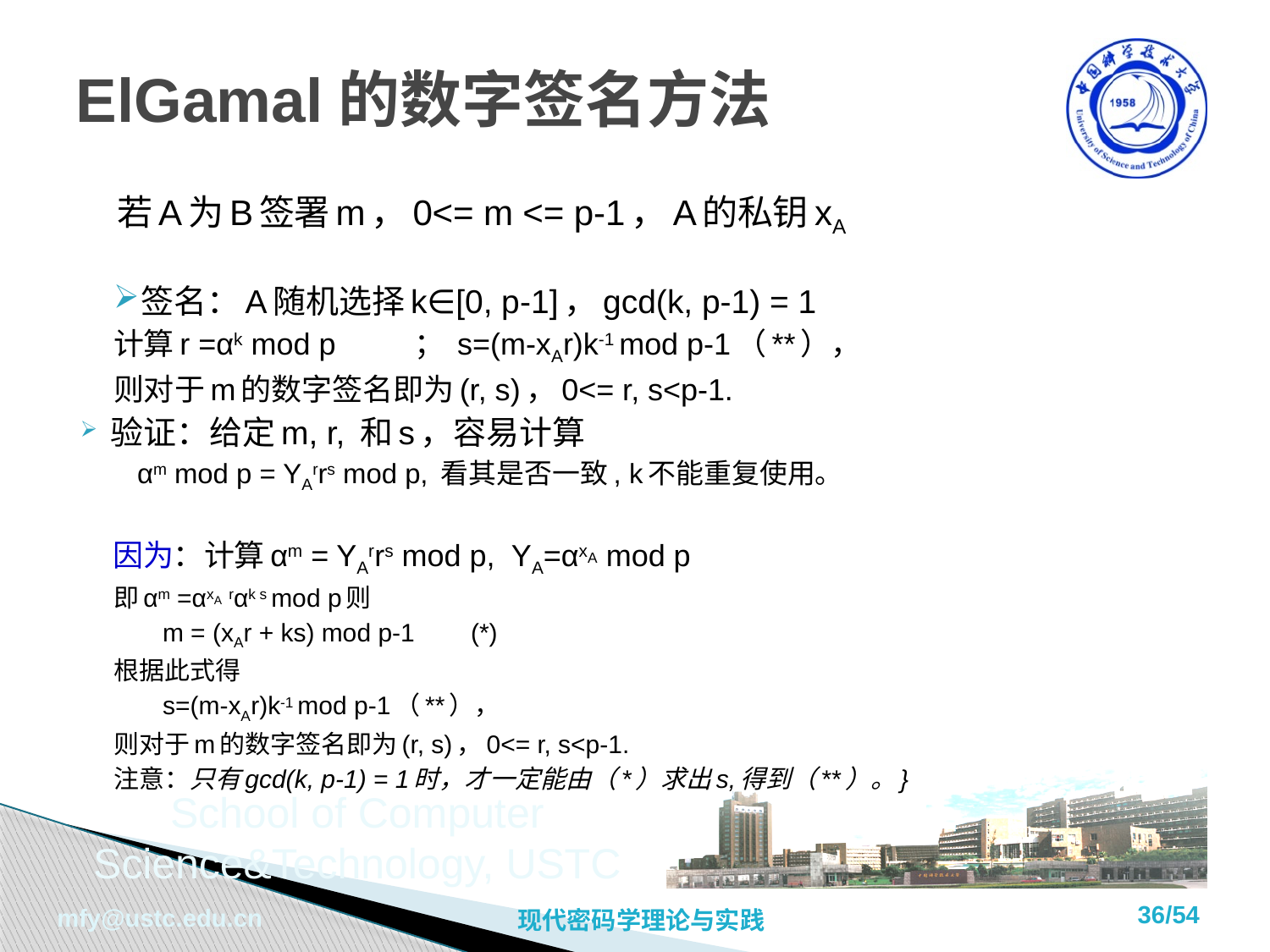

# ElGamal的数字签名方法
   若A为B签署m，0<= m <= p-1，A的私钥xA

签名：A随机选择k∈[0, p-1]，gcd(k, p-1) = 1
计算r =αk mod p	； s=(m-xAr)k-1 mod p-1（**），
则对于m的数字签名即为(r, s)，0<= r, s<p-1.
验证：给定m, r, 和s，容易计算
   αm mod p = YArrs mod p, 看其是否一致, k不能重复使用。

    因为：计算αm = YArrs mod p,  YA=αxA mod p
即αm =αxA rαk s mod p则
       m = (xAr + ks) mod p-1        (*)
根据此式得
       s=(m-xAr)k-1 mod p-1（**），
则对于m的数字签名即为(r, s)，0<= r, s<p-1.
注意：只有gcd(k, p-1) = 1时，才一定能由（*）求出s,得到（**）。}